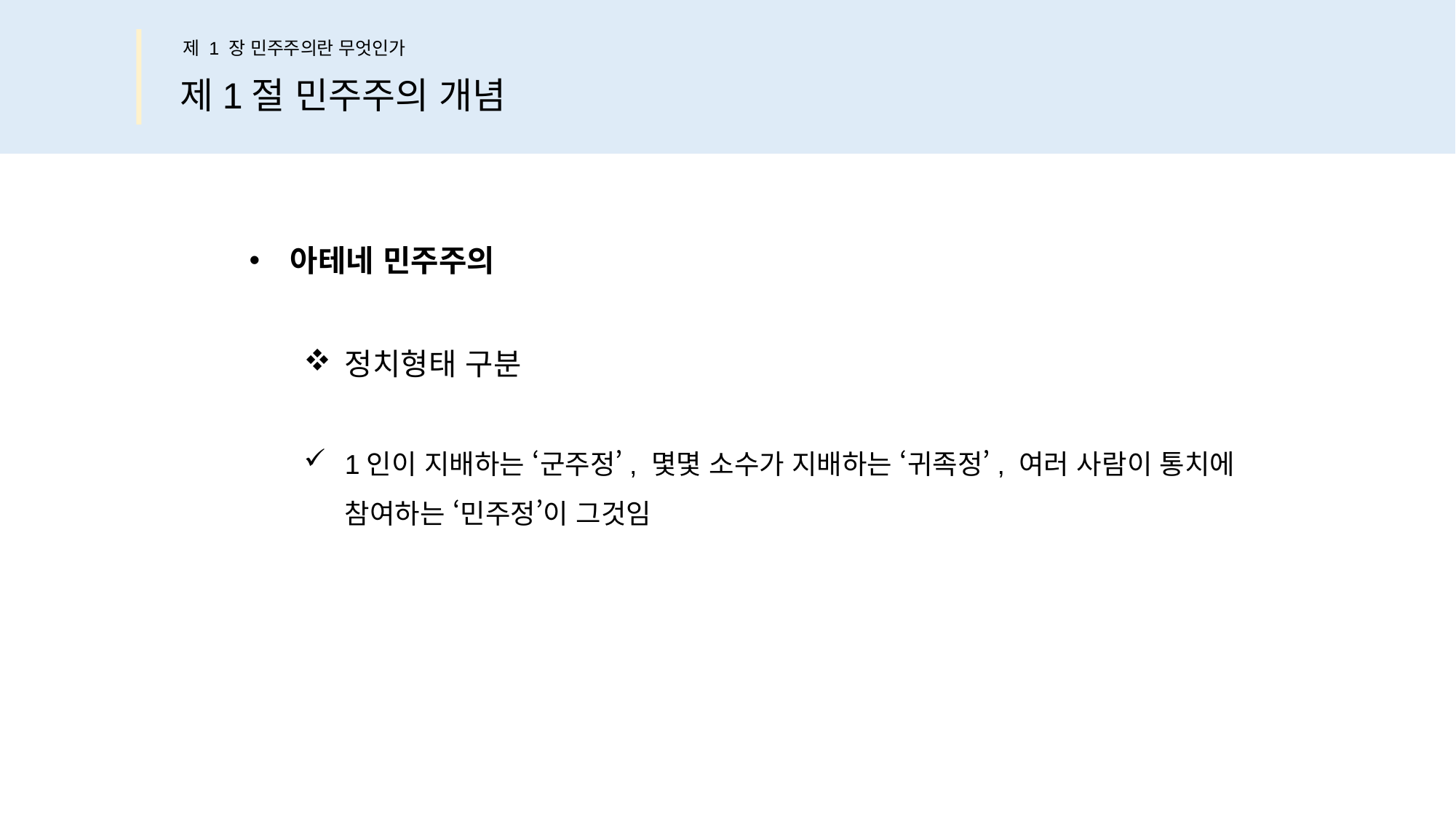

제 1 장 민주주의란 무엇인가
제1절 민주주의 개념
아테네 민주주의

정치형태 구분

1인이 지배하는 ‘군주정’, 몇몇 소수가 지배하는 ‘귀족정’, 여러 사람이 통치에
참여하는 ‘민주정’이 그것임